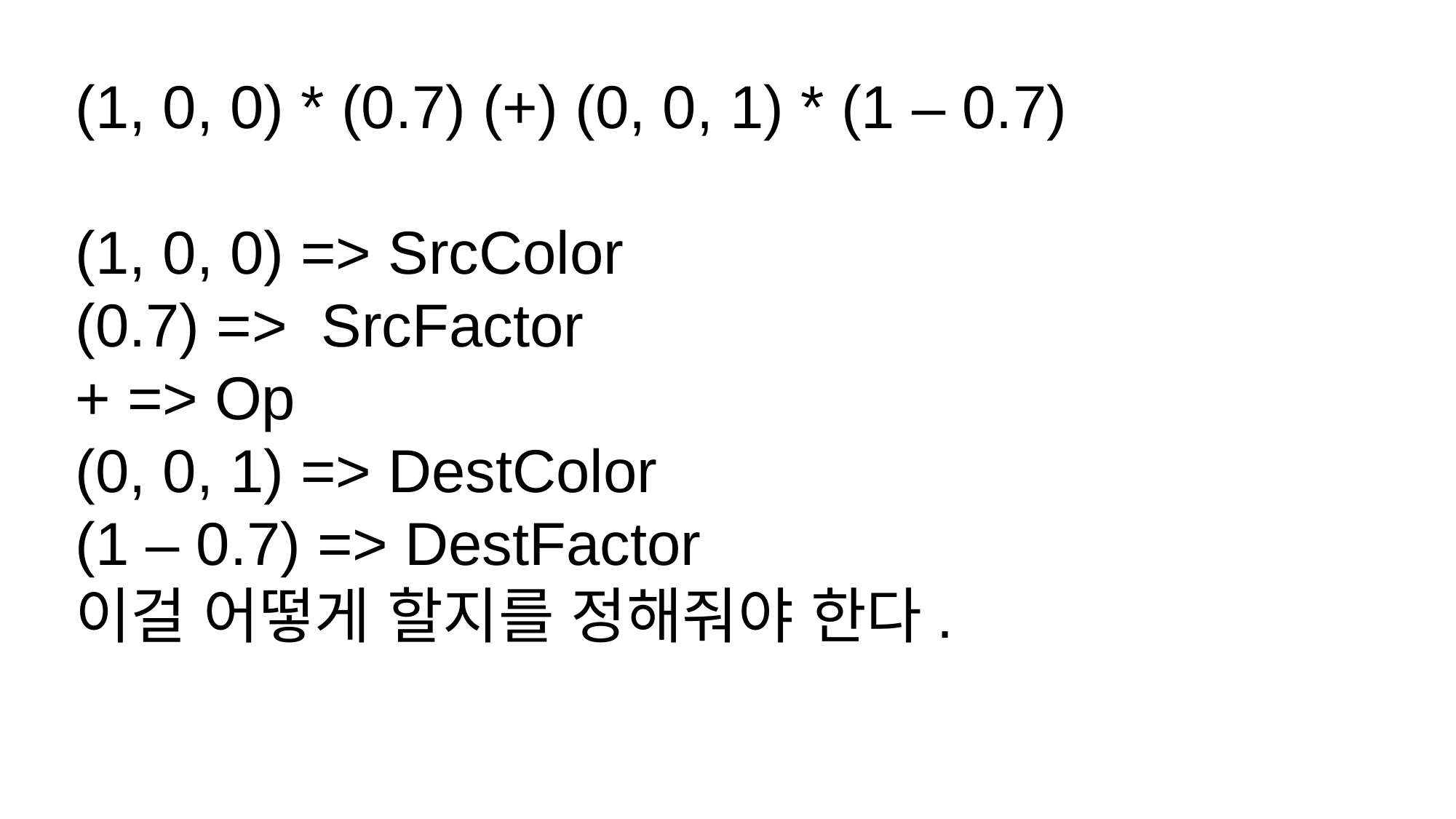

(1, 0, 0) * (0.7) (+) (0, 0, 1) * (1 – 0.7)

(1, 0, 0) => SrcColor
(0.7) =>  SrcFactor
+ => Op
(0, 0, 1) => DestColor
(1 – 0.7) => DestFactor
이걸 어떻게 할지를 정해줘야 한다.